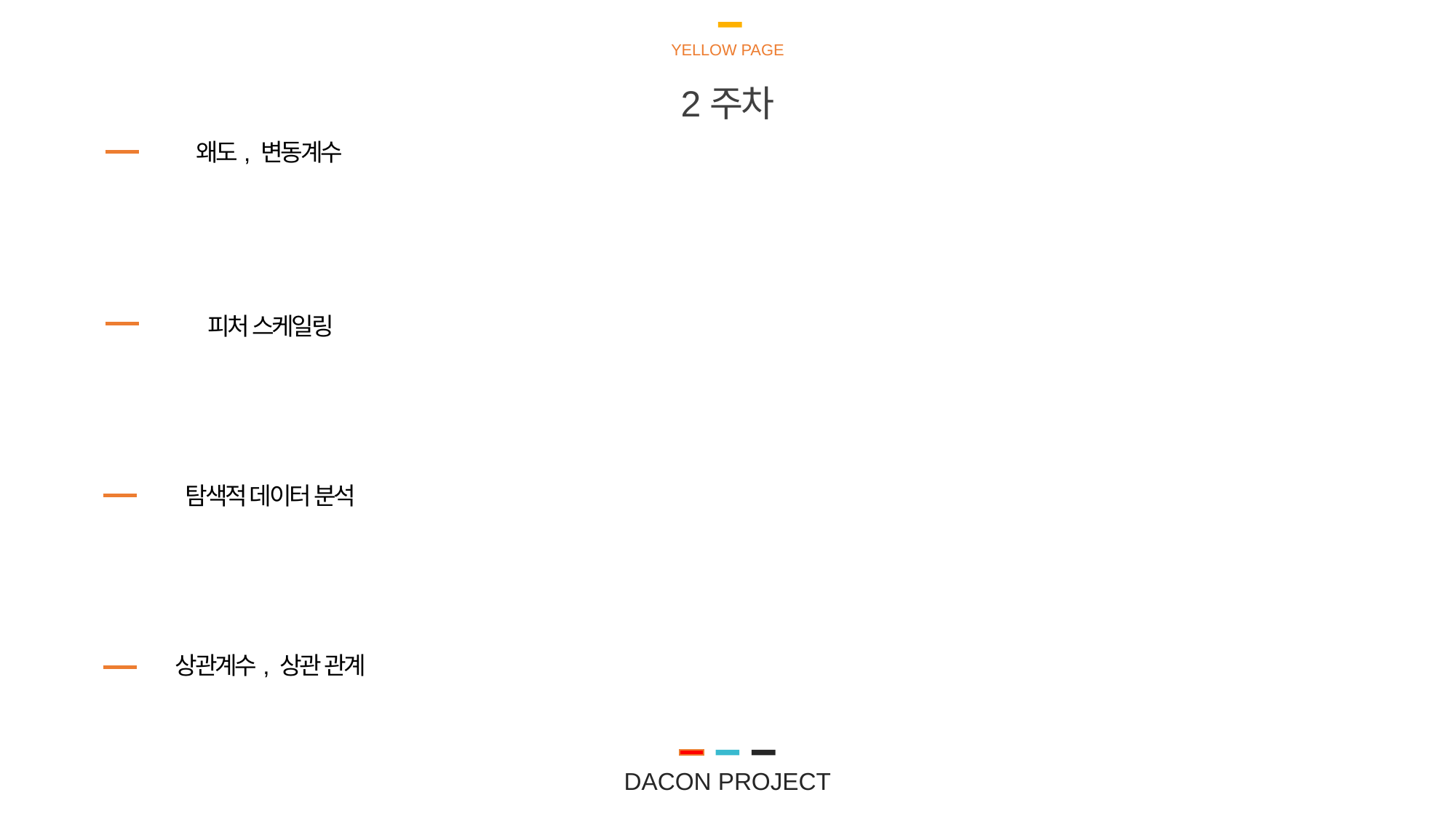

YELLOW PAGE
2주차
왜도, 변동계수
피처 스케일링
탐색적 데이터 분석
상관계수, 상관 관계

DACON PROJECT